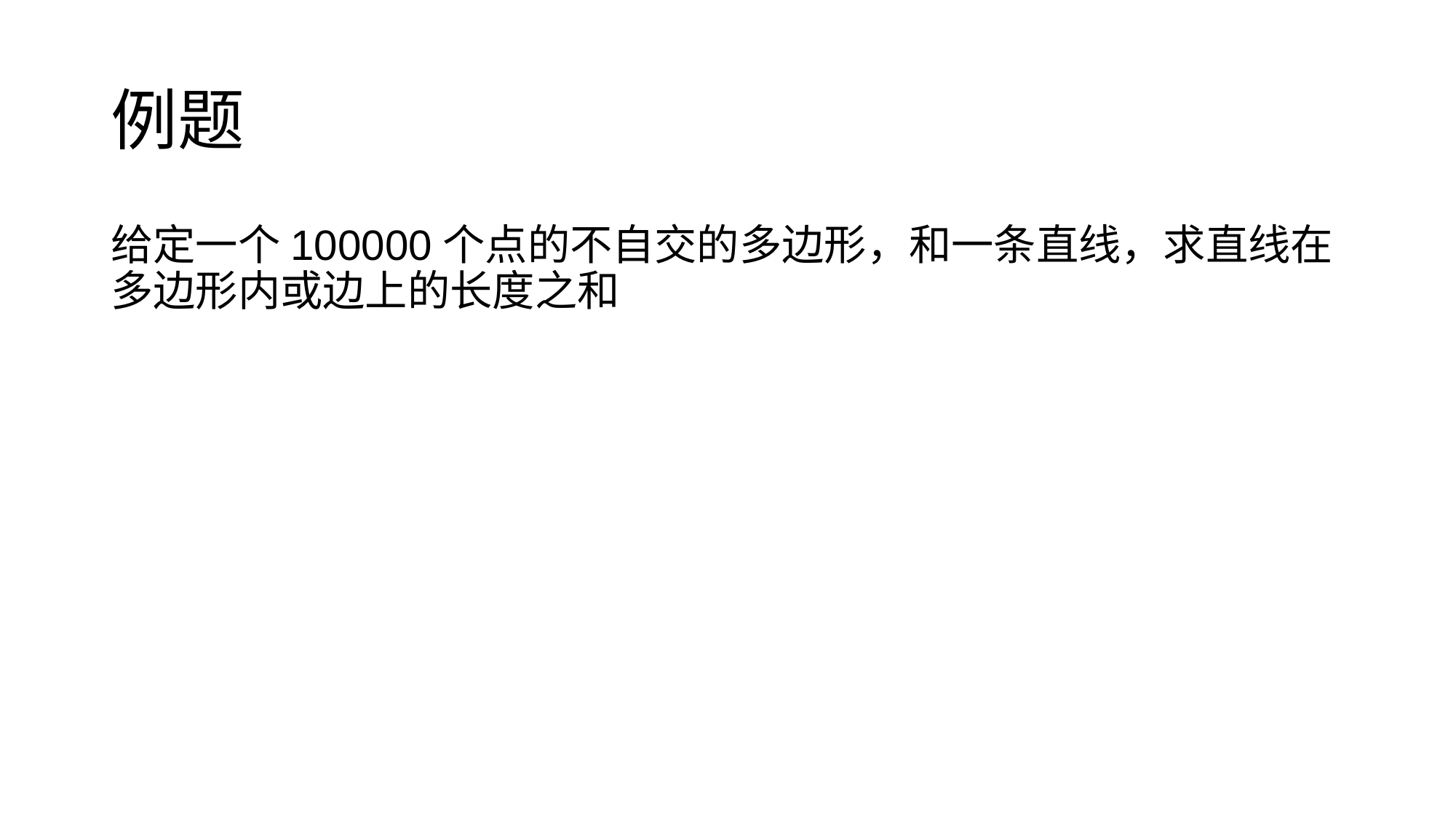

# 例题
给定一个100000个点的不自交的多边形，和一条直线，求直线在多边形内或边上的长度之和